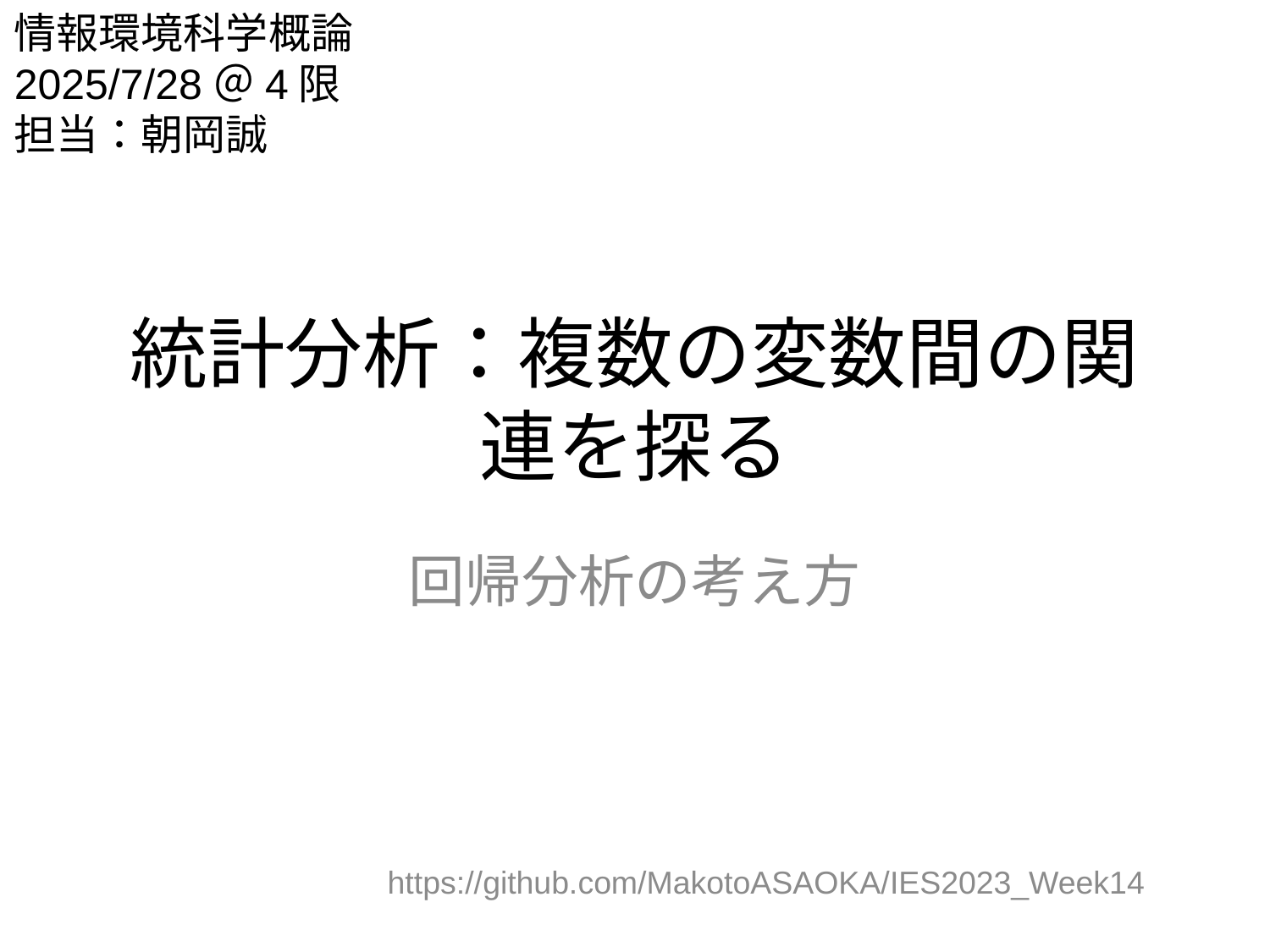

情報環境科学概論
2025/7/28＠4限
担当：朝岡誠
# 統計分析：複数の変数間の関連を探る
回帰分析の考え方
https://github.com/MakotoASAOKA/IES2023_Week14